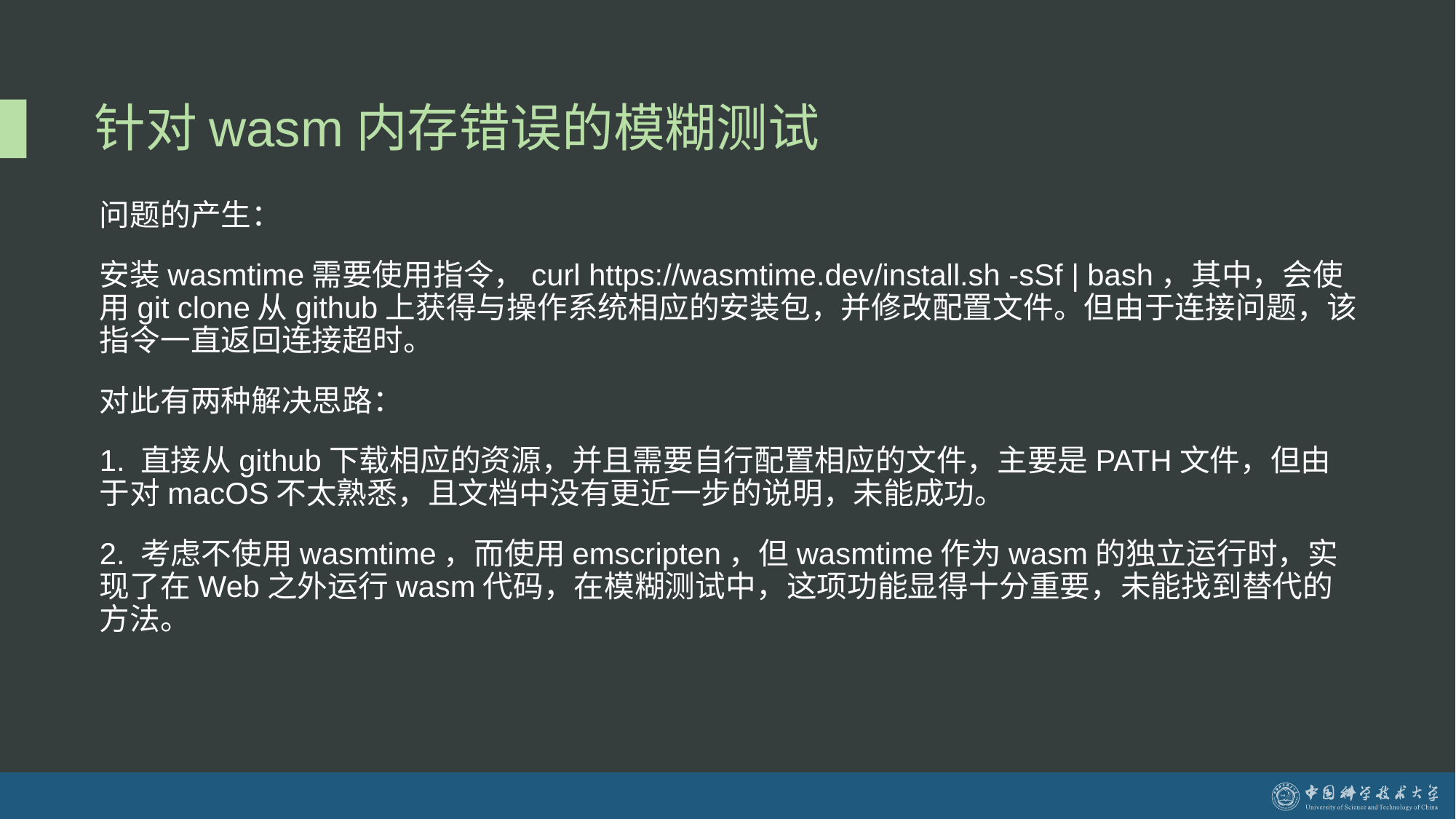

# 针对wasm内存错误的模糊测试
问题的产生：
安装wasmtime需要使用指令，curl https://wasmtime.dev/install.sh -sSf | bash，其中，会使用git clone从github上获得与操作系统相应的安装包，并修改配置文件。但由于连接问题，该指令一直返回连接超时。
对此有两种解决思路：
1. 直接从github下载相应的资源，并且需要自行配置相应的文件，主要是PATH文件，但由于对macOS不太熟悉，且文档中没有更近一步的说明，未能成功。
2. 考虑不使用wasmtime，而使用emscripten，但wasmtime作为wasm的独立运行时，实现了在Web之外运行wasm代码，在模糊测试中，这项功能显得十分重要，未能找到替代的方法。